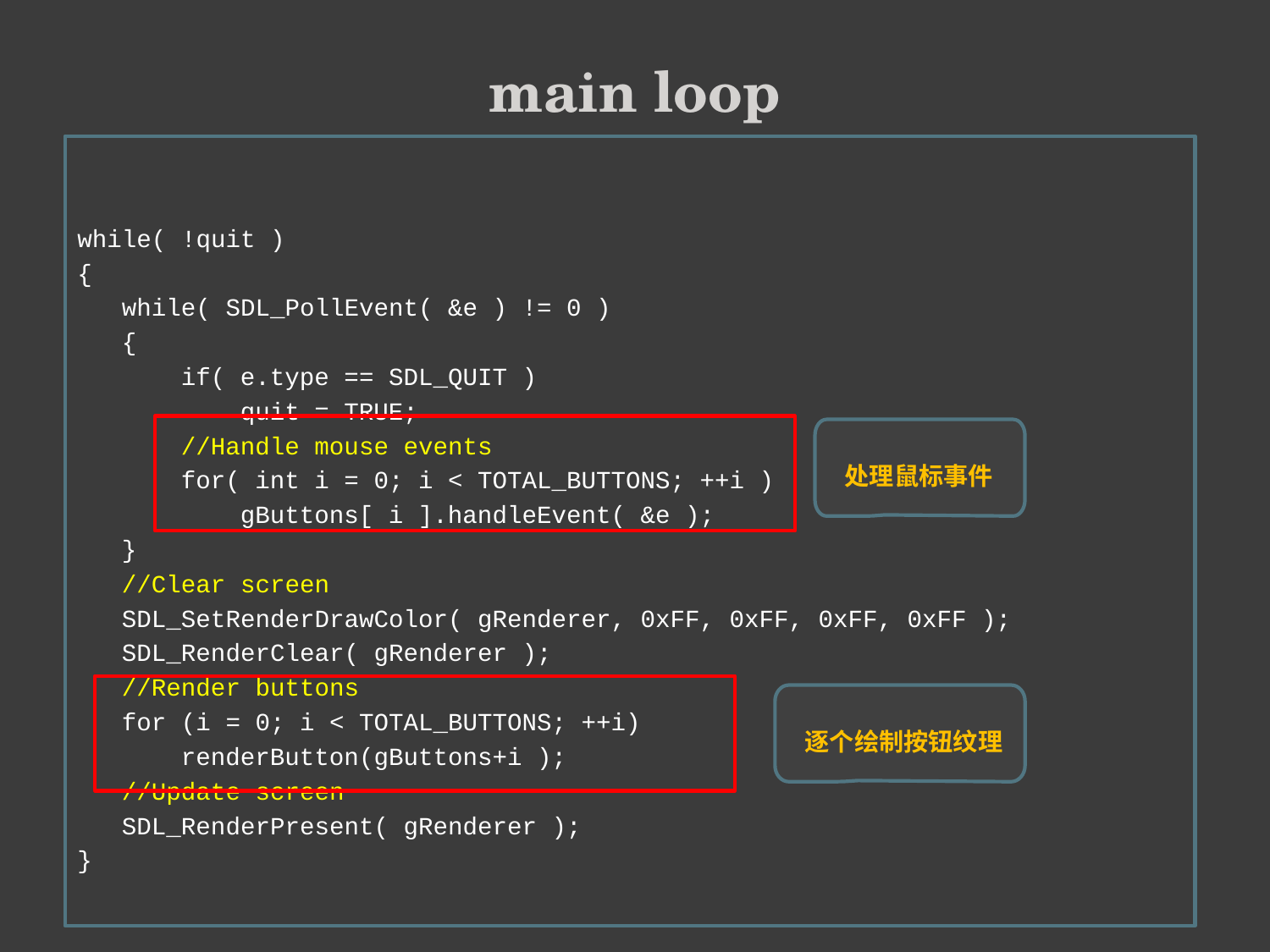

main loop

while( !quit )
{
   while( SDL_PollEvent( &e ) != 0 )
   {
       if( e.type == SDL_QUIT )
           quit = TRUE;
       //Handle mouse events
       for( int i = 0; i < TOTAL_BUTTONS; ++i )
           gButtons[ i ].handleEvent( &e );
   }
   //Clear screen
   SDL_SetRenderDrawColor( gRenderer, 0xFF, 0xFF, 0xFF, 0xFF );
   SDL_RenderClear( gRenderer );
   //Render buttons
   for (i = 0; i < TOTAL_BUTTONS; ++i)
       renderButton(gButtons+i );
   //Update screen
   SDL_RenderPresent( gRenderer );
}

  处理鼠标事件

  逐个绘制按钮纹理